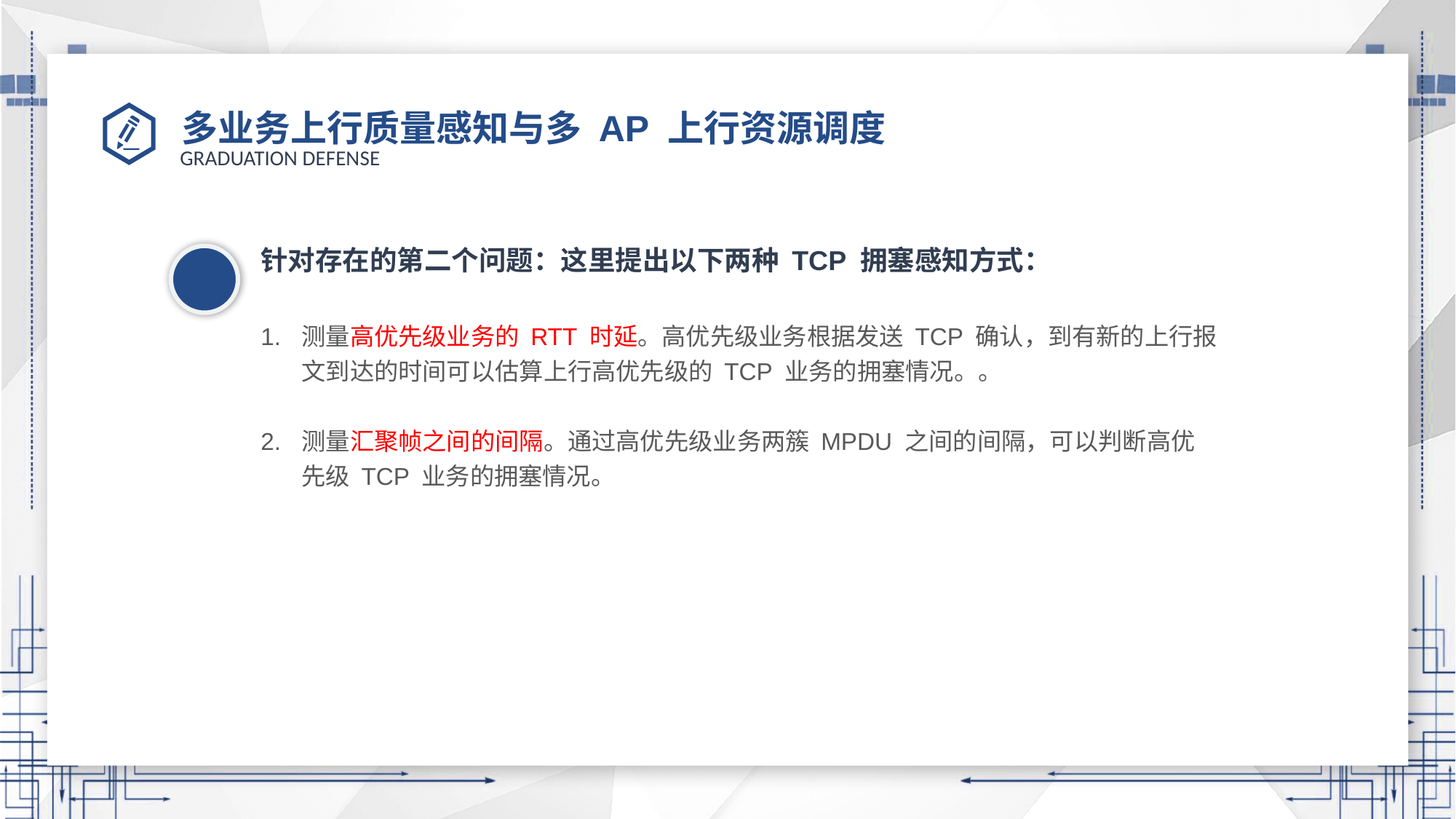

# 多业务上行质量感知与多 AP 上行资源调度
针对存在的第二个问题：这里提出以下两种 TCP 拥塞感知方式：

测量高优先级业务的 RTT 时延。高优先级业务根据发送 TCP 确认，到有新的上行报文到达的时间可以估算上行高优先级的 TCP 业务的拥塞情况。。

测量汇聚帧之间的间隔。通过高优先级业务两簇 MPDU 之间的间隔，可以判断高优先级 TCP 业务的拥塞情况。